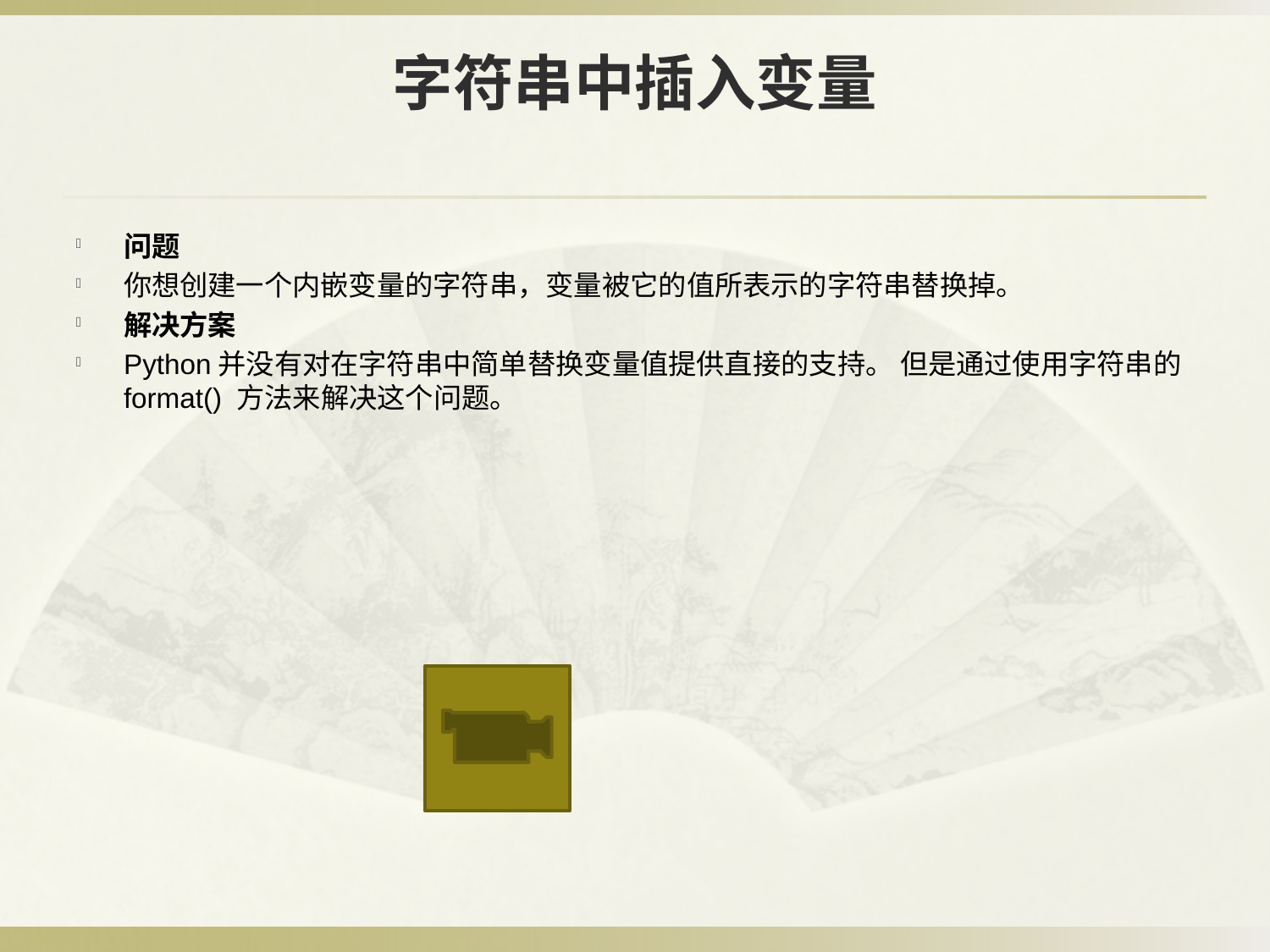

# 字符串中插入变量
问题
你想创建一个内嵌变量的字符串，变量被它的值所表示的字符串替换掉。
解决方案
Python并没有对在字符串中简单替换变量值提供直接的支持。 但是通过使用字符串的 format() 方法来解决这个问题。